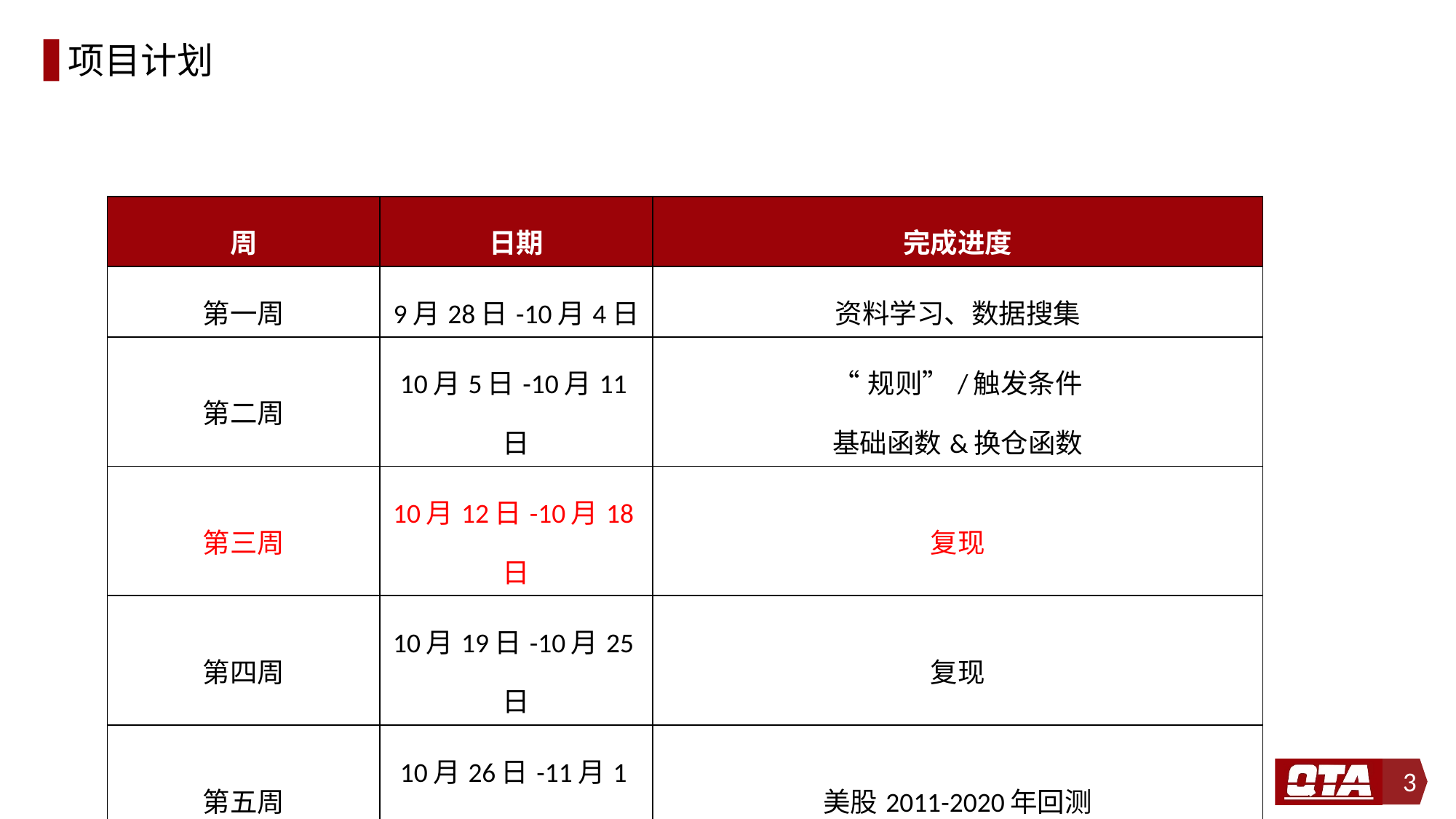

# 项目计划
| 周 | 日期 | 完成进度 |
| --- | --- | --- |
| 第一周 | 9月28日-10月4日 | 资料学习、数据搜集 |
| 第二周 | 10月5日-10月11日 | “规则”/触发条件 基础函数&换仓函数 |
| 第三周 | 10月12日-10月18日 | 复现 |
| 第四周 | 10月19日-10月25日 | 复现 |
| 第五周 | 10月26日-11月1日 | 美股2011-2020年回测 |
| 第六周 | 11月2日-11月8日 | China-VIX指数编制 + A股回测 |
3